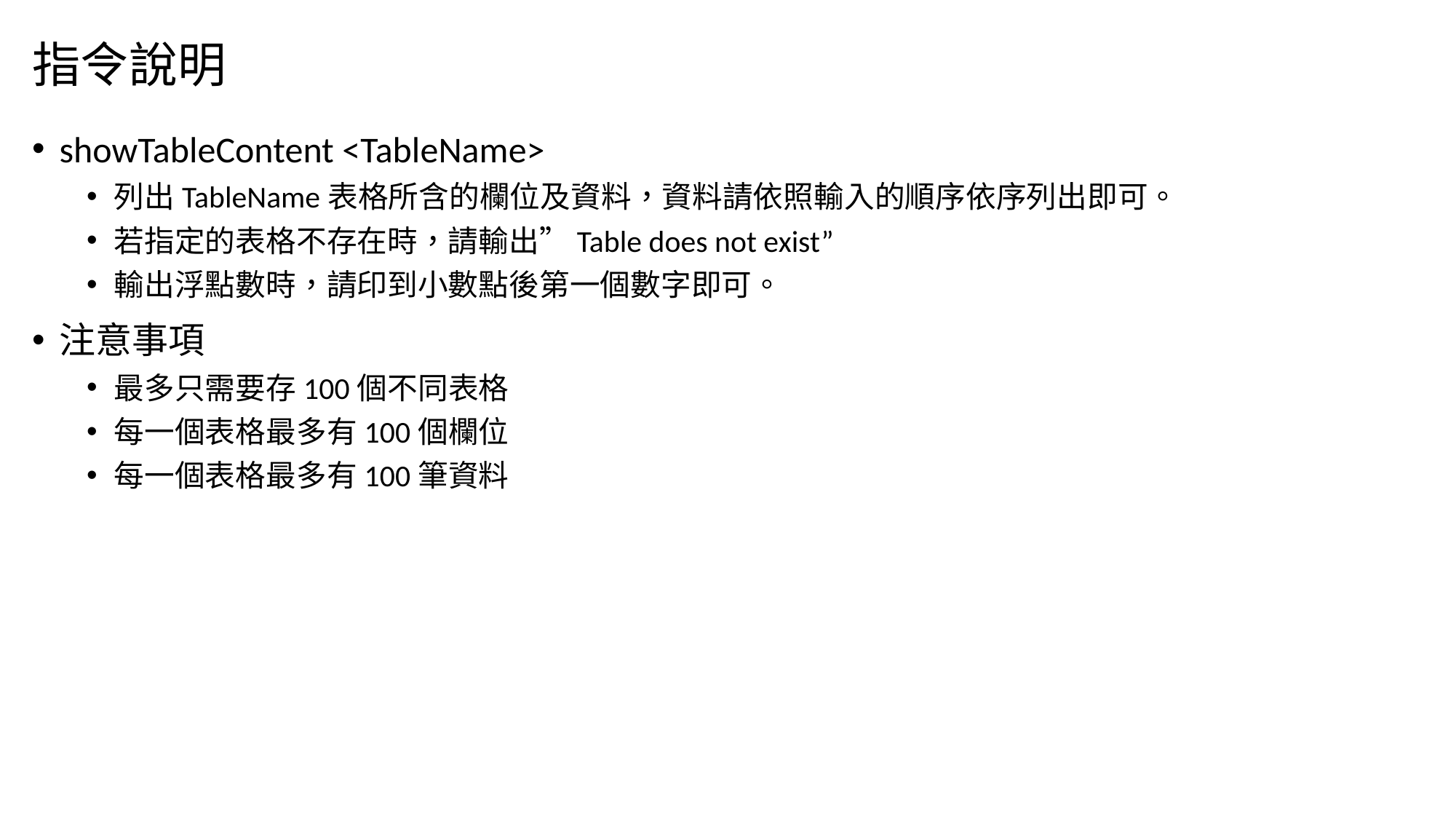

# 指令說明
showTableContent <TableName>
列出TableName表格所含的欄位及資料，資料請依照輸入的順序依序列出即可。
若指定的表格不存在時，請輸出”Table does not exist”
輸出浮點數時，請印到小數點後第一個數字即可。
注意事項
最多只需要存100個不同表格
每一個表格最多有100個欄位
每一個表格最多有100筆資料